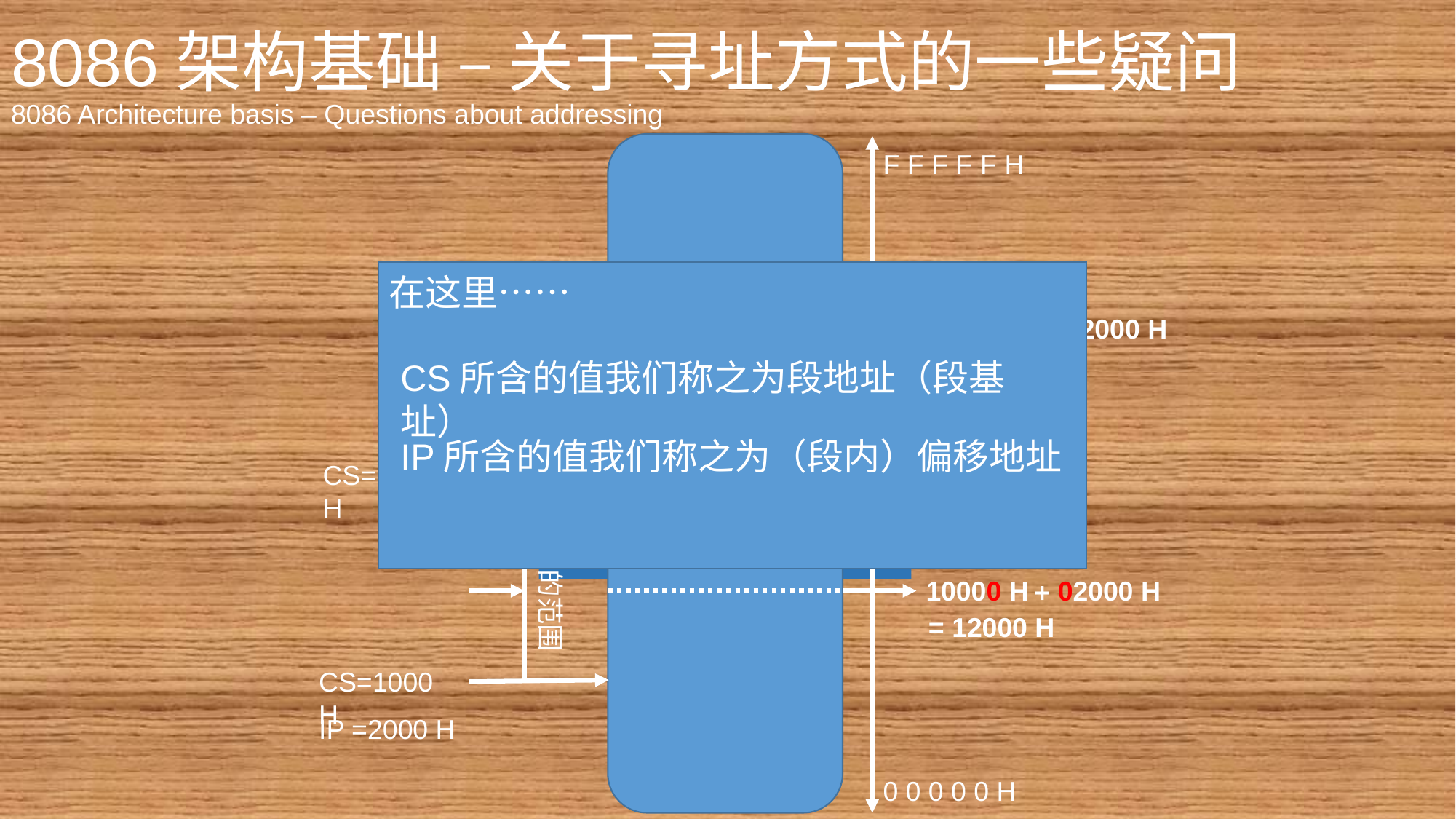

8086架构基础 – 关于寻址方式的一些疑问
8086 Architecture basis – Questions about addressing

F F F F F H

在这里……
CS所含的值我们称之为段地址（段基址）
IP所含的值我们称之为（段内）偏移地址
20000 H
02000 H
+
CS：IP
= 22000 H
1 MB 的内存空间
CS=2000 H
64 KB的范围
10000 H
02000 H
+
= 12000 H
CS=1000 H
IP =2000 H
0 0 0 0 0 H